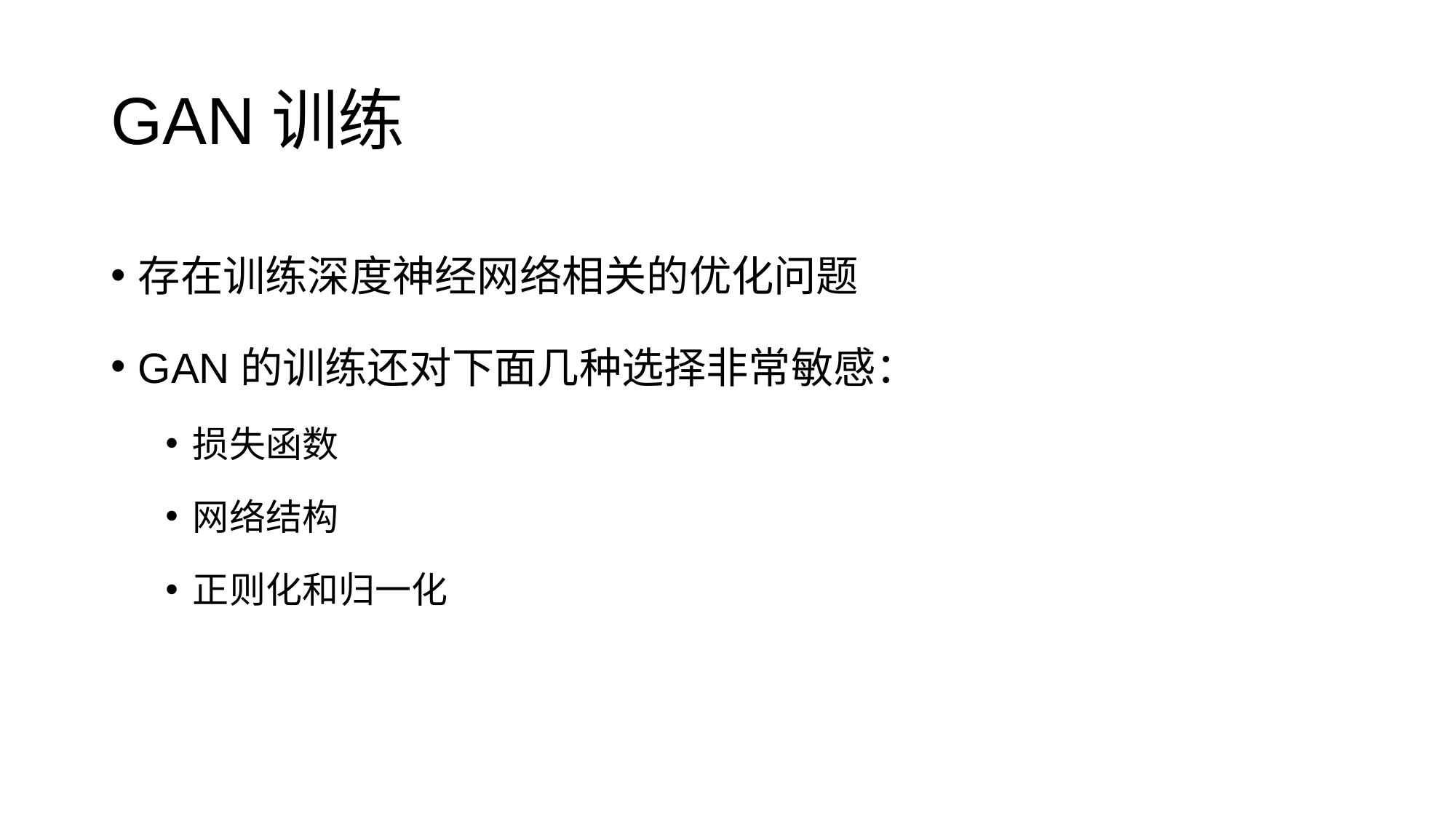

# GAN训练
存在训练深度神经网络相关的优化问题
GAN的训练还对下面几种选择非常敏感：
损失函数
网络结构
正则化和归一化